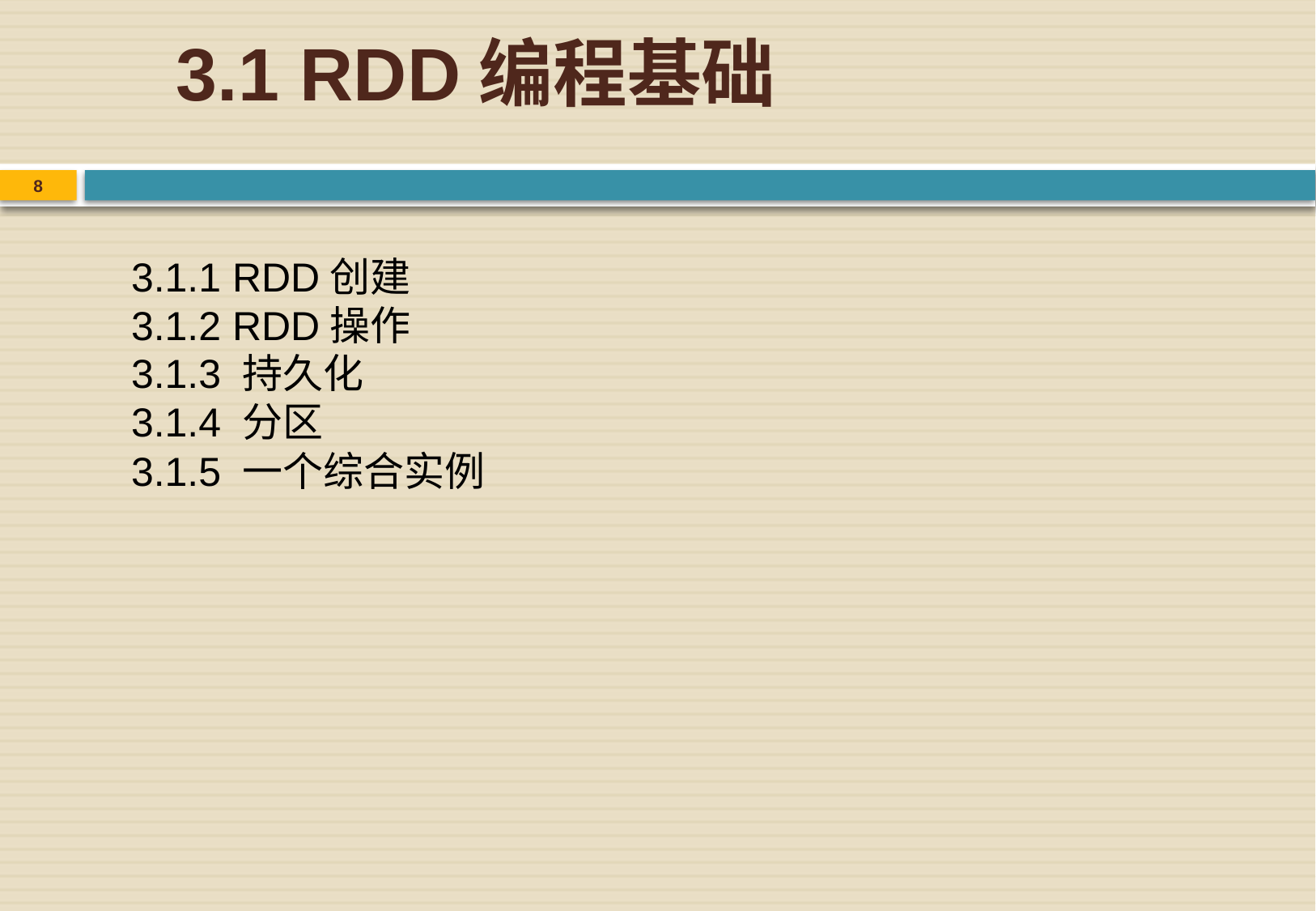

# 3.1 RDD编程基础
8
3.1.1 RDD创建
3.1.2 RDD操作
3.1.3 持久化
3.1.4 分区
3.1.5 一个综合实例